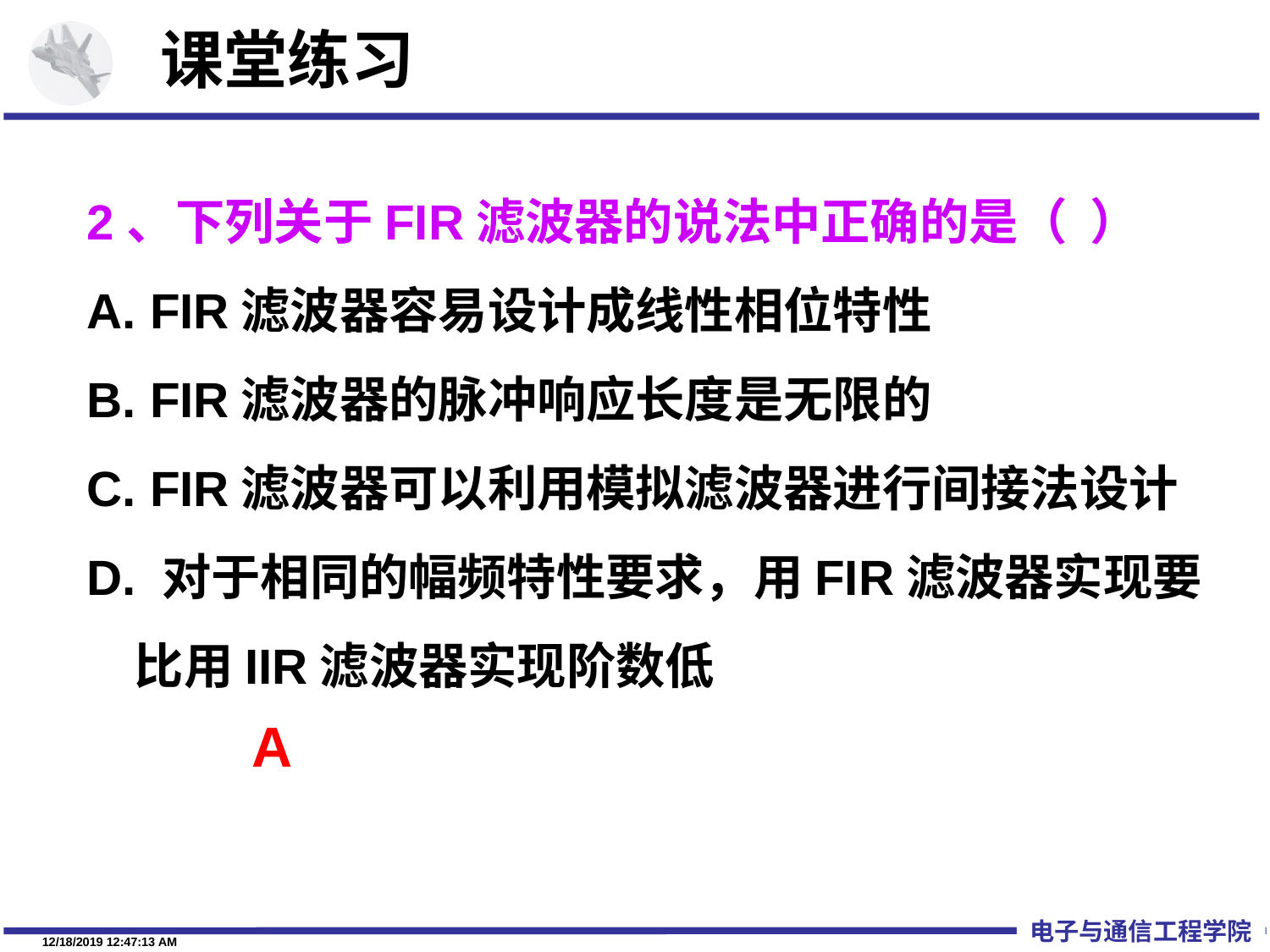

# 课堂练习
2、下列关于FIR滤波器的说法中正确的是（  ）
A. FIR滤波器容易设计成线性相位特性
B. FIR滤波器的脉冲响应长度是无限的
C. FIR滤波器可以利用模拟滤波器进行间接法设计
D. 对于相同的幅频特性要求，用FIR滤波器实现要比用IIR滤波器实现阶数低
            A